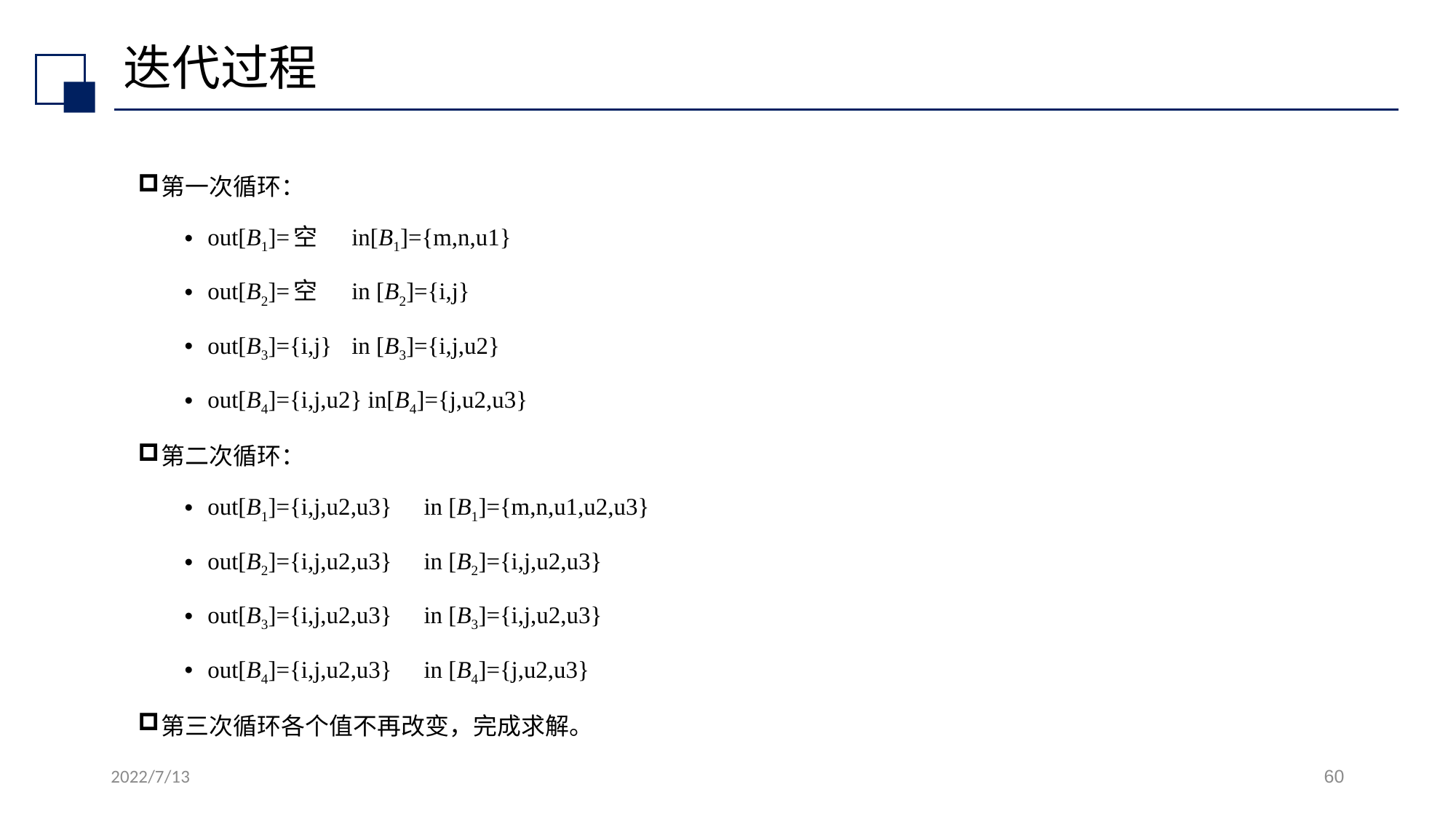

# 迭代过程
第一次循环：
out[B1]=空	in[B1]={m,n,u1}
out[B2]=空	in [B2]={i,j}
out[B3]={i,j}	in [B3]={i,j,u2}
out[B4]={i,j,u2} in[B4]={j,u2,u3}
第二次循环：
out[B1]={i,j,u2,u3}	in [B1]={m,n,u1,u2,u3}
out[B2]={i,j,u2,u3}	in [B2]={i,j,u2,u3}
out[B3]={i,j,u2,u3}	in [B3]={i,j,u2,u3}
out[B4]={i,j,u2,u3} 	in [B4]={j,u2,u3}
第三次循环各个值不再改变，完成求解。
2022/7/13
60